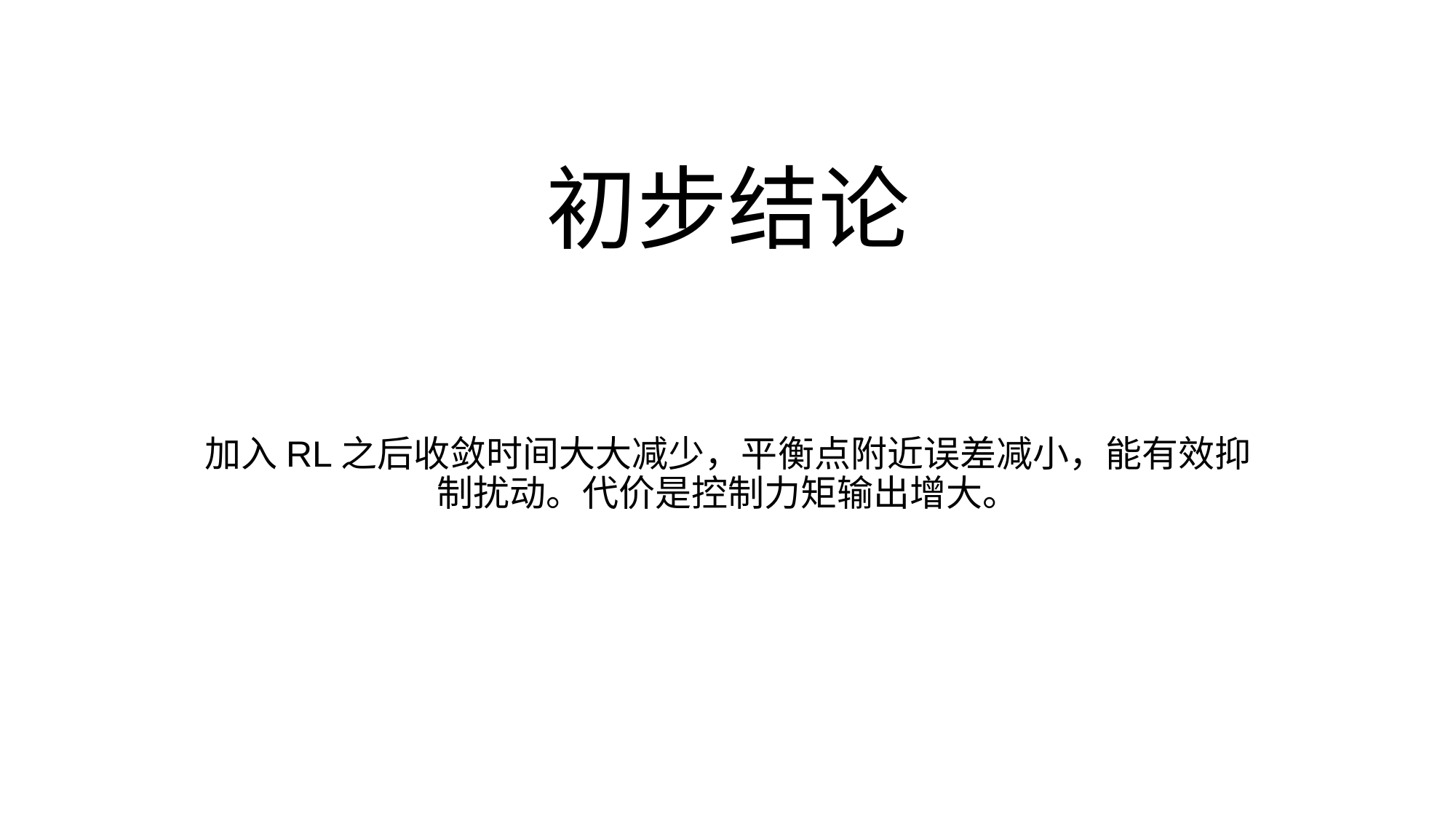

# 初步结论
加入RL之后收敛时间大大减少，平衡点附近误差减小，能有效抑制扰动。代价是控制力矩输出增大。